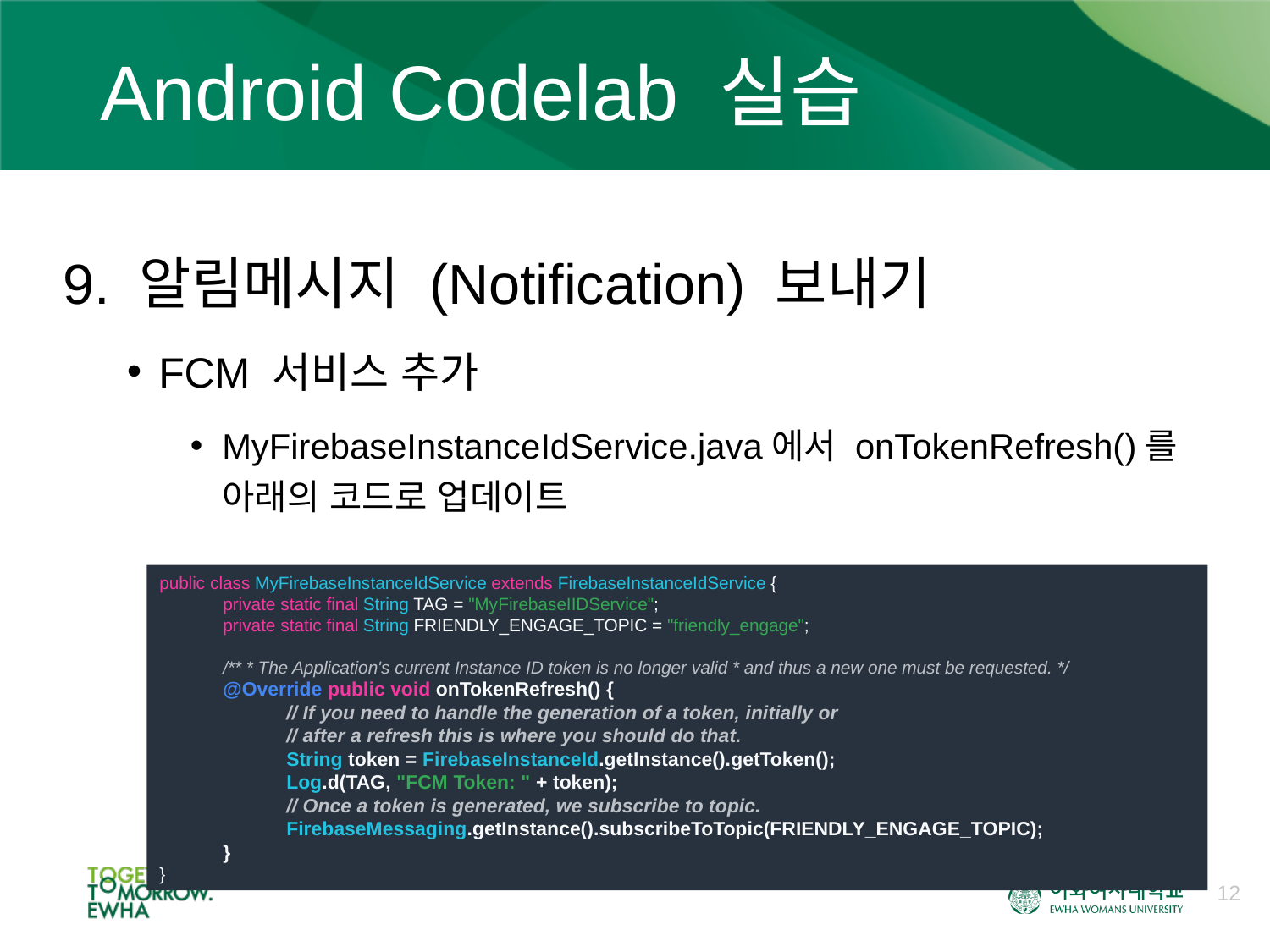

# Android Codelab 실습
9. 알림메시지 (Notification) 보내기
FCM 서비스 추가
MyFirebaseInstanceIdService.java에서 onTokenRefresh()를 아래의 코드로 업데이트

public class MyFirebaseInstanceIdService extends FirebaseInstanceIdService {
private static final String TAG = "MyFirebaseIIDService";
private static final String FRIENDLY_ENGAGE_TOPIC = "friendly_engage";

/** * The Application's current Instance ID token is no longer valid * and thus a new one must be requested. */
@Override public void onTokenRefresh() {
// If you need to handle the generation of a token, initially or
// after a refresh this is where you should do that.
String token = FirebaseInstanceId.getInstance().getToken();
Log.d(TAG, "FCM Token: " + token);
// Once a token is generated, we subscribe to topic.
FirebaseMessaging.getInstance().subscribeToTopic(FRIENDLY_ENGAGE_TOPIC);
}
}
12